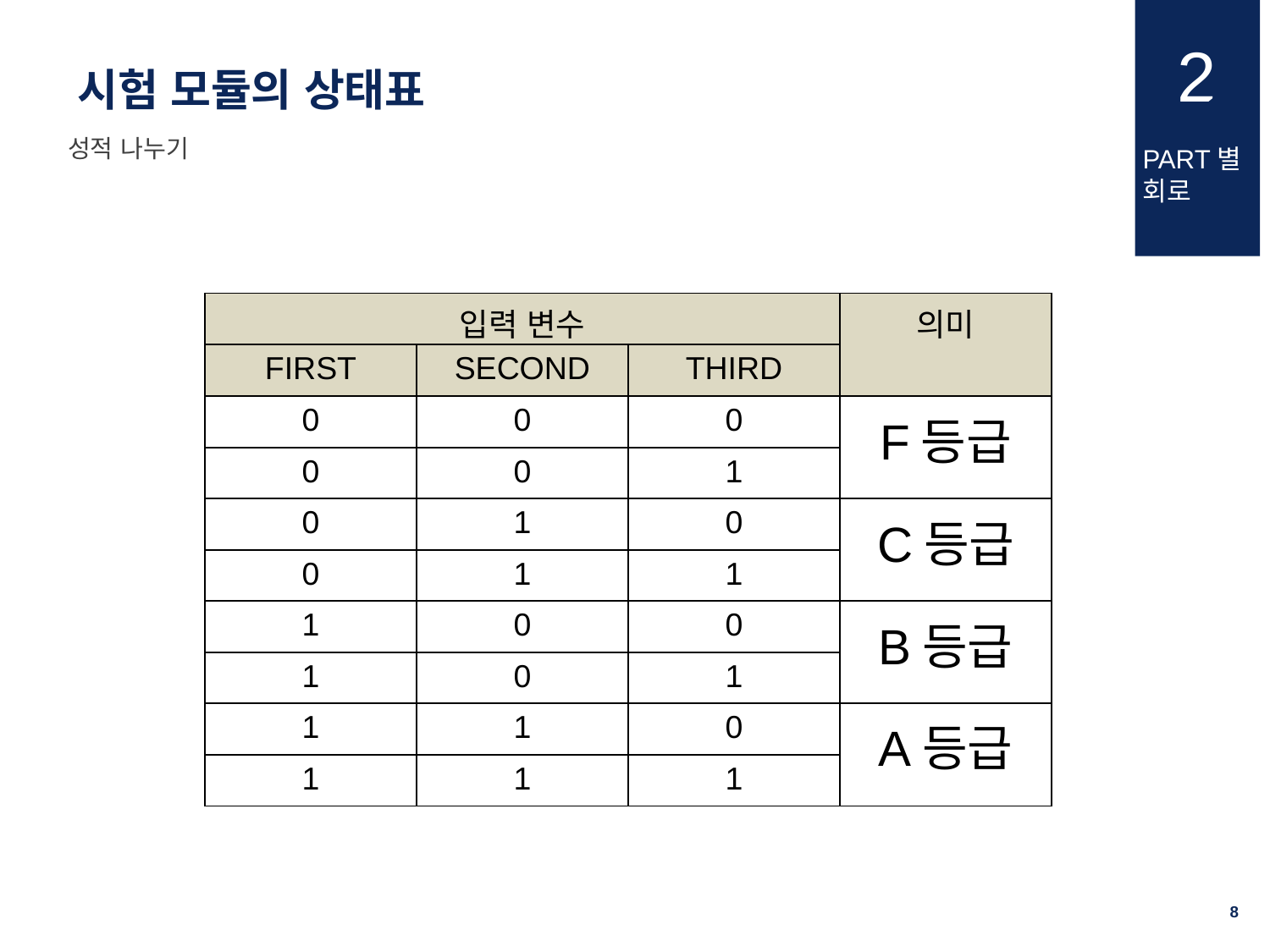

2

시험 모듈의 상태표
성적 나누기
PART별
회로
| 입력 변수 |  |  | 의미 |
| --- | --- | --- | --- |
| FIRST | SECOND | THIRD |  |
| 0 | 0 | 0 | F등급 |
| 0 | 0 | 1 |  |
| 0 | 1 | 0 | C등급 |
| 0 | 1 | 1 |  |
| 1 | 0 | 0 | B등급 |
| 1 | 0 | 1 |  |
| 1 | 1 | 0 | A등급 |
| 1 | 1 | 1 |  |
8